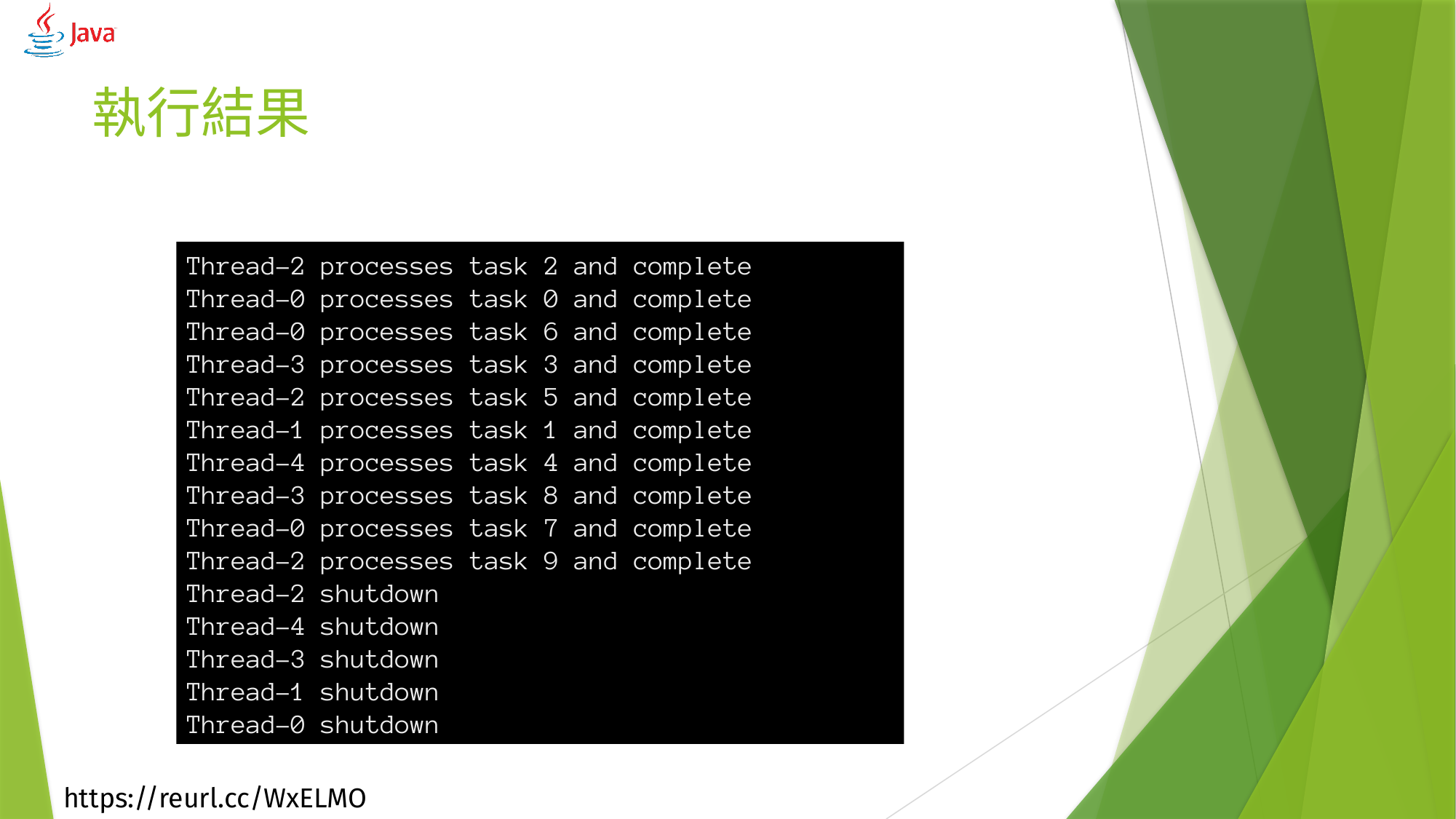

# 執行結果
Thread-2 processes task 2 and complete
Thread-0 processes task 0 and complete
Thread-0 processes task 6 and complete
Thread-3 processes task 3 and complete
Thread-2 processes task 5 and complete
Thread-1 processes task 1 and complete
Thread-4 processes task 4 and complete
Thread-3 processes task 8 and complete
Thread-0 processes task 7 and complete
Thread-2 processes task 9 and complete
Thread-2 shutdown
Thread-4 shutdown
Thread-3 shutdown
Thread-1 shutdown
Thread-0 shutdown